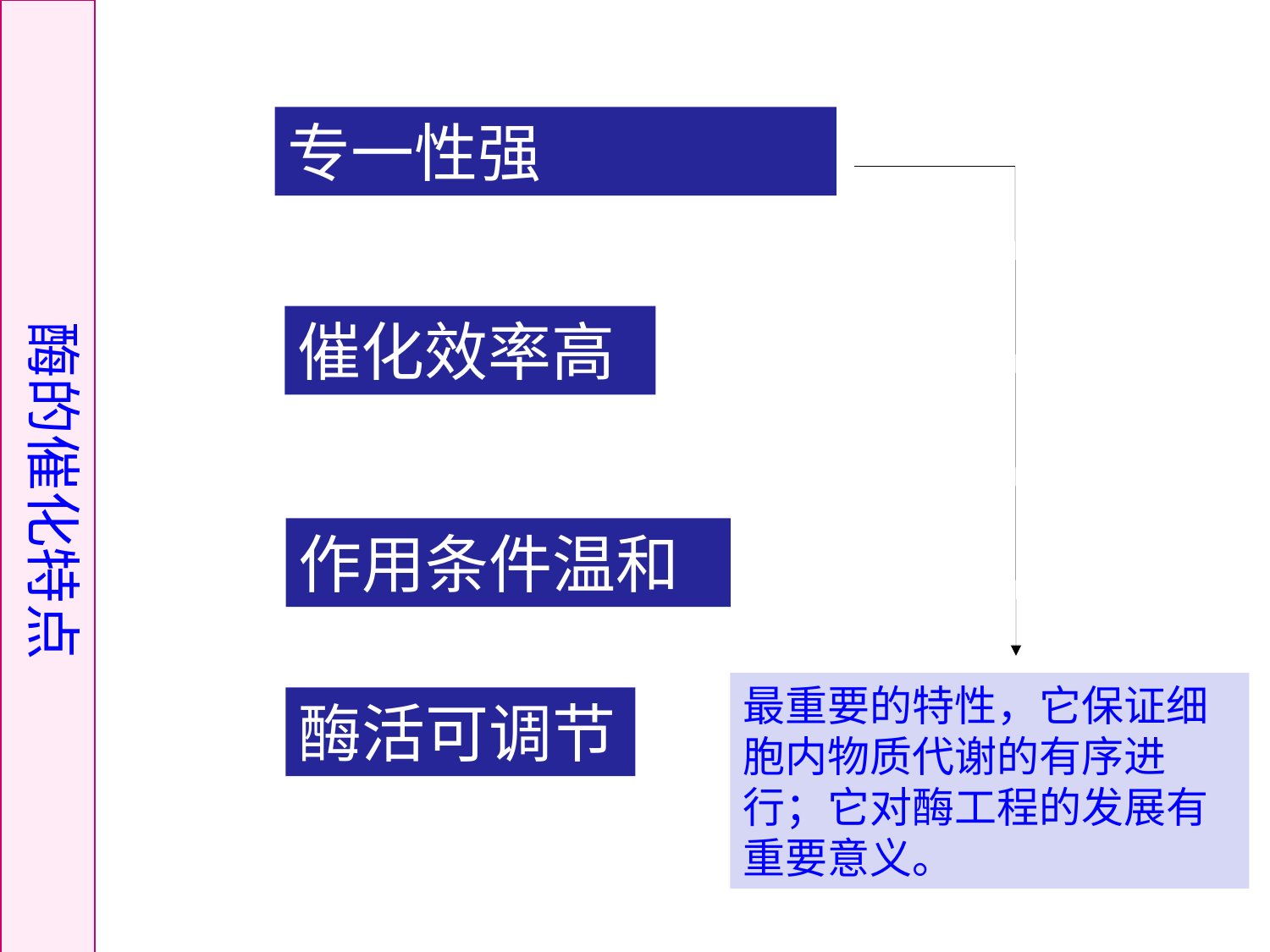

酶的催化特点
专一性强
催化效率高
作用条件温和
最重要的特性，它保证细胞内物质代谢的有序进行；它对酶工程的发展有重要意义。
酶活可调节